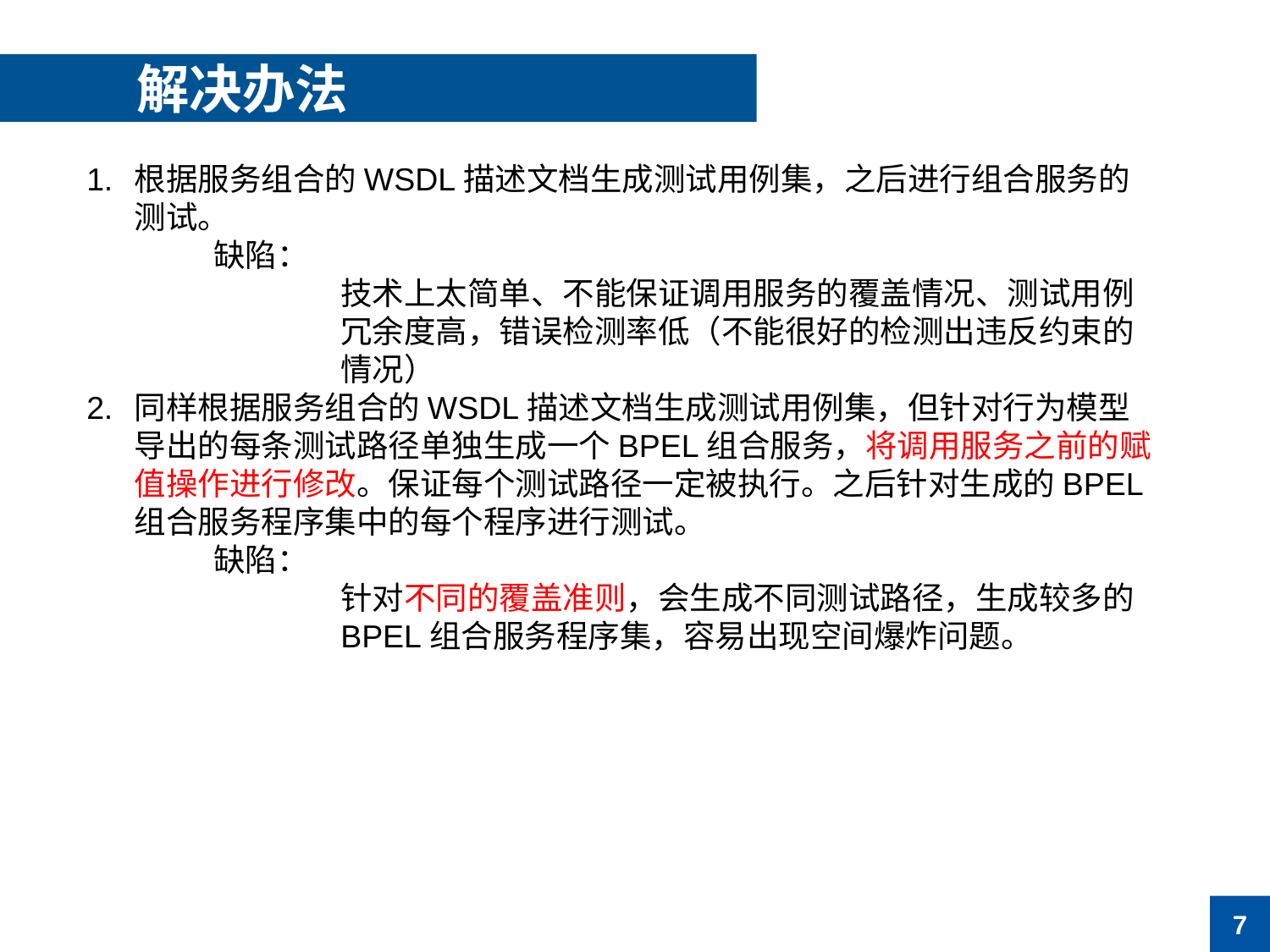

解决办法
根据服务组合的WSDL描述文档生成测试用例集，之后进行组合服务的测试。
	缺陷：
		技术上太简单、不能保证调用服务的覆盖情况、测试用例		冗余度高，错误检测率低（不能很好的检测出违反约束的		情况）
同样根据服务组合的WSDL描述文档生成测试用例集，但针对行为模型导出的每条测试路径单独生成一个BPEL组合服务，将调用服务之前的赋值操作进行修改。保证每个测试路径一定被执行。之后针对生成的BPEL组合服务程序集中的每个程序进行测试。
	缺陷：
		针对不同的覆盖准则，会生成不同测试路径，生成较多的		BPEL组合服务程序集，容易出现空间爆炸问题。
7